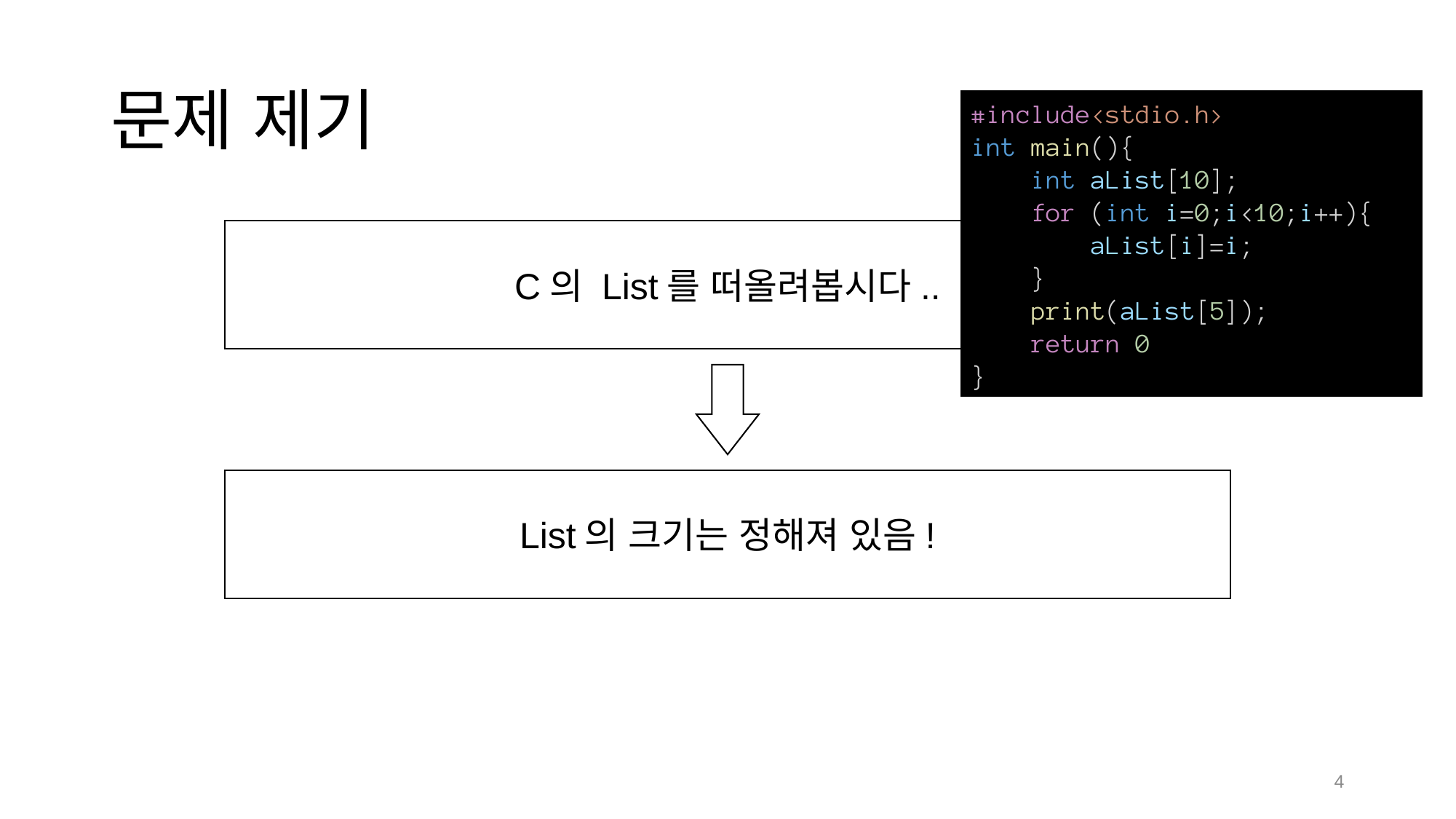

# 문제 제기
#include<stdio.h>
int main(){
    int aList[10];
    for (int i=0;i<10;i++){
        aList[i]=i;
    }
    print(aList[5]);
    return 0
}
C의 List를 떠올려봅시다..

List의 크기는 정해져 있음!
4